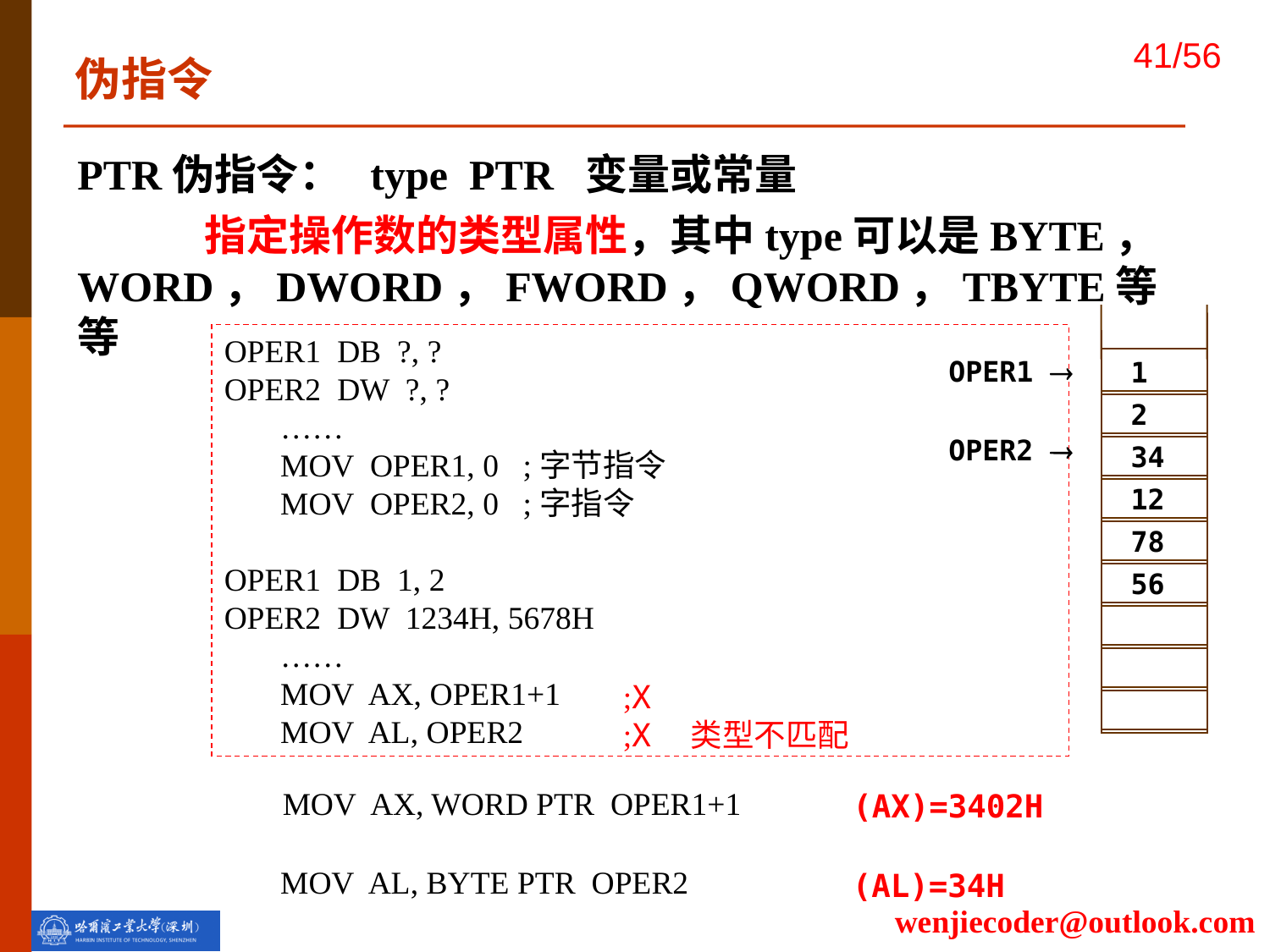

伪指令
PTR伪指令：  type  PTR  变量或常量
	指定操作数的类型属性，其中type可以是BYTE，WORD，DWORD，FWORD，QWORD，TBYTE等等

OPER1  DB  ?, ?
OPER2  DW  ?, ?
       ……
       MOV  OPER1, 0   ;字节指令
       MOV  OPER2, 0   ;字指令

OPER1  DB  1, 2
OPER2  DW  1234H, 5678H
       ……
       MOV  AX, OPER1+1
       MOV  AL, OPER2
    OPER1 →

 1

 2

 34

 12

 78

 56

    OPER2 →
;X
;X    类型不匹配
    MOV  AX, WORD PTR  OPER1+1

     MOV  AL, BYTE PTR  OPER2
(AX)=3402H
(AL)=34H